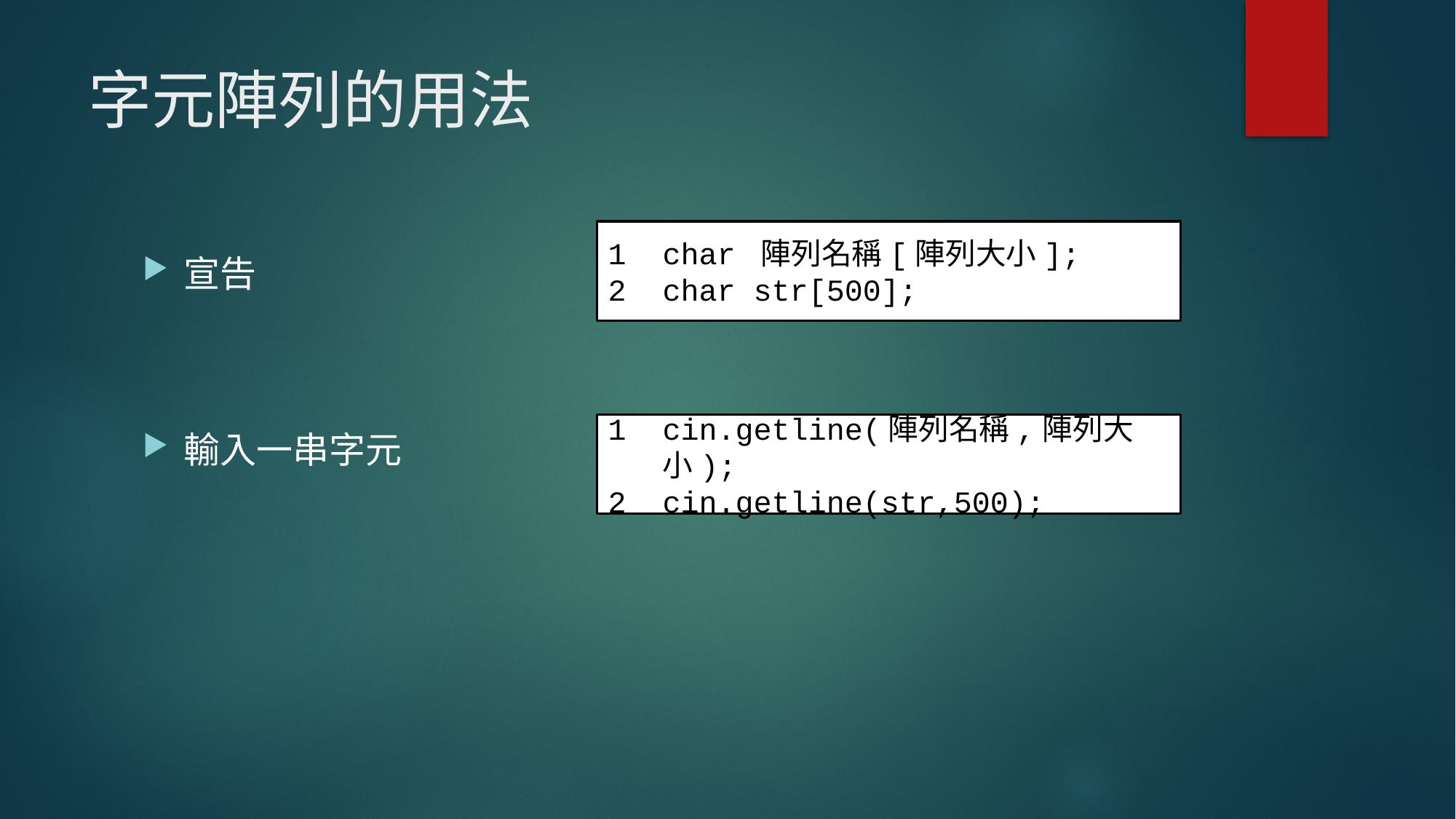

# 字元陣列的用法
char 陣列名稱[陣列大小];
char str[500];
宣告

輸入一串字元
cin.getline(陣列名稱,陣列大小);
cin.getline(str,500);